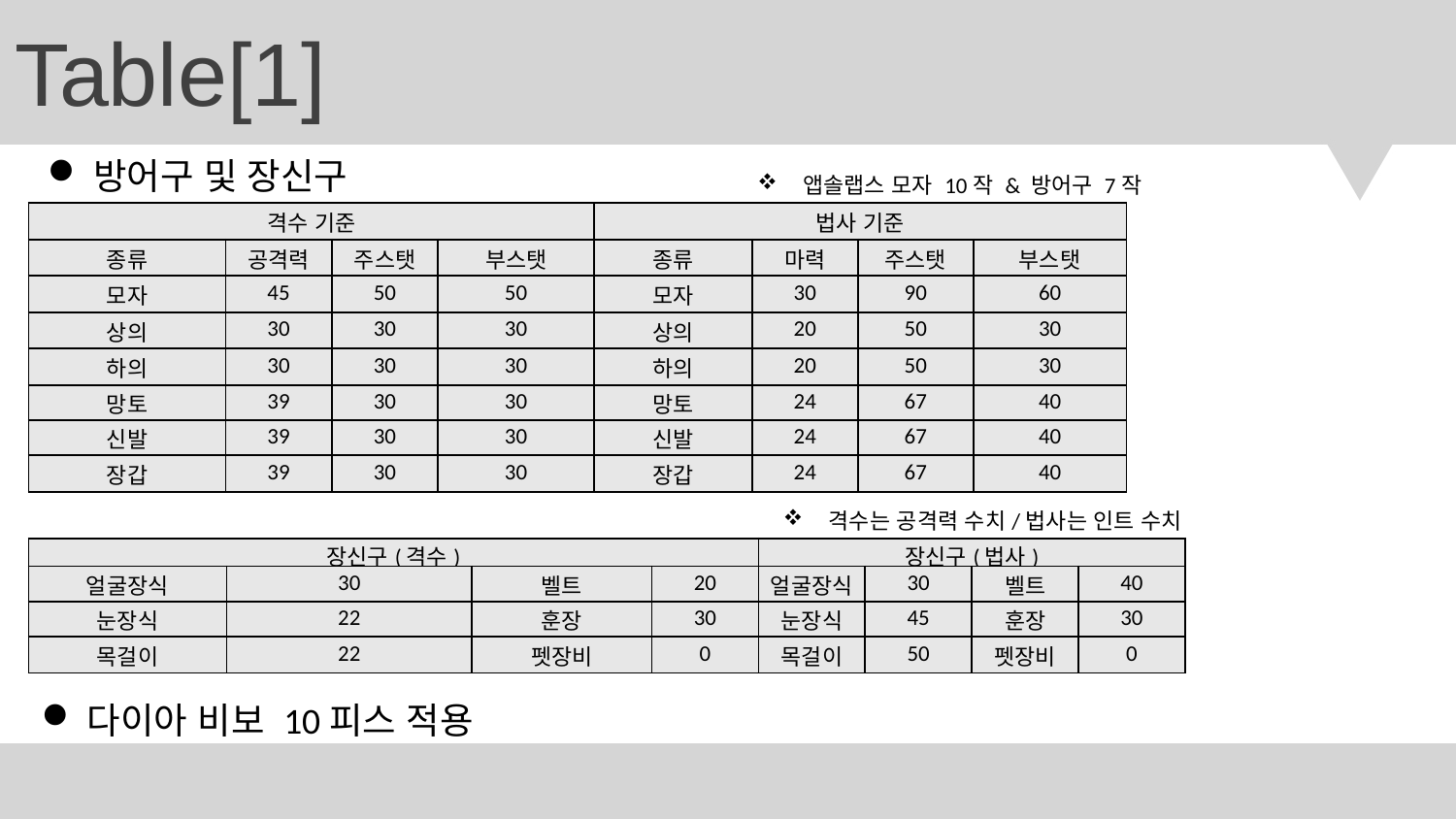

# Table[1]
방어구 및 장신구
앱솔랩스 모자 10작 & 방어구 7작
| 격수 기준 |  |  |  | 법사 기준 |  |  |  |
| --- | --- | --- | --- | --- | --- | --- | --- |
| 종류 | 공격력 | 주스탯 | 부스탯 | 종류 | 마력 | 주스탯 | 부스탯 |
| 모자 | 45 | 50 | 50 | 모자 | 30 | 90 | 60 |
| 상의 | 30 | 30 | 30 | 상의 | 20 | 50 | 30 |
| 하의 | 30 | 30 | 30 | 하의 | 20 | 50 | 30 |
| 망토 | 39 | 30 | 30 | 망토 | 24 | 67 | 40 |
| 신발 | 39 | 30 | 30 | 신발 | 24 | 67 | 40 |
| 장갑 | 39 | 30 | 30 | 장갑 | 24 | 67 | 40 |
격수는 공격력 수치/법사는 인트 수치
| 장신구(격수) |  |  |  | 장신구(법사) |  |  |  |
| --- | --- | --- | --- | --- | --- | --- | --- |
| 얼굴장식 | 30 | 벨트 | 20 | 얼굴장식 | 30 | 벨트 | 40 |
| 눈장식 | 22 | 훈장 | 30 | 눈장식 | 45 | 훈장 | 30 |
| 목걸이 | 22 | 펫장비 | 0 | 목걸이 | 50 | 펫장비 | 0 |
다이아 비보 10피스 적용